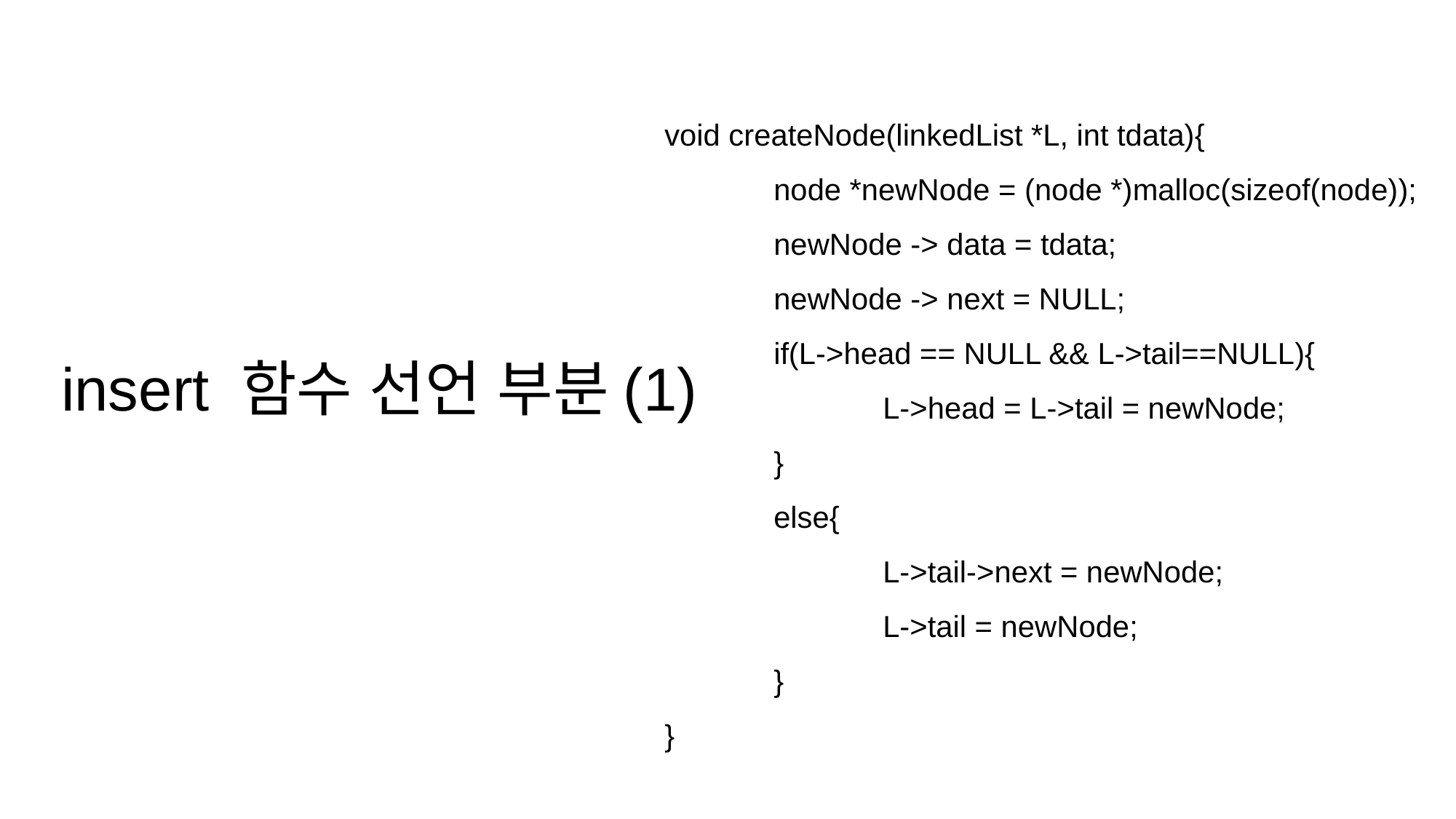

void createNode(linkedList *L, int tdata){
	node *newNode = (node *)malloc(sizeof(node));
	newNode -> data = tdata;
	newNode -> next = NULL;
	if(L->head == NULL && L->tail==NULL){
		L->head = L->tail = newNode;
	}
	else{
		L->tail->next = newNode;
		L->tail = newNode;
	}
}
# insert 함수 선언 부분(1)